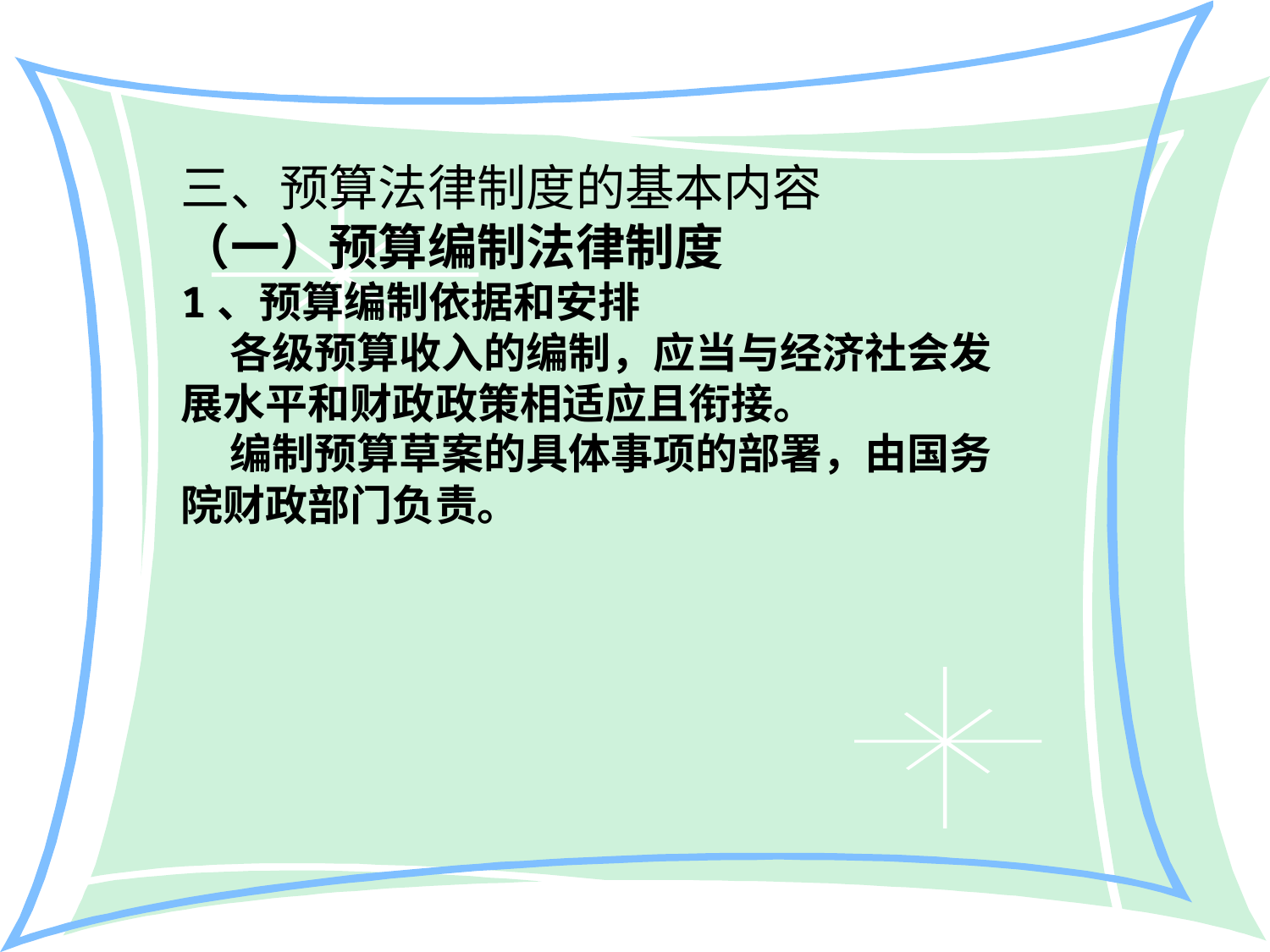

三、预算法律制度的基本内容
（一）预算编制法律制度
1、预算编制依据和安排
    各级预算收入的编制，应当与经济社会发展水平和财政政策相适应且衔接。
    编制预算草案的具体事项的部署，由国务院财政部门负责。